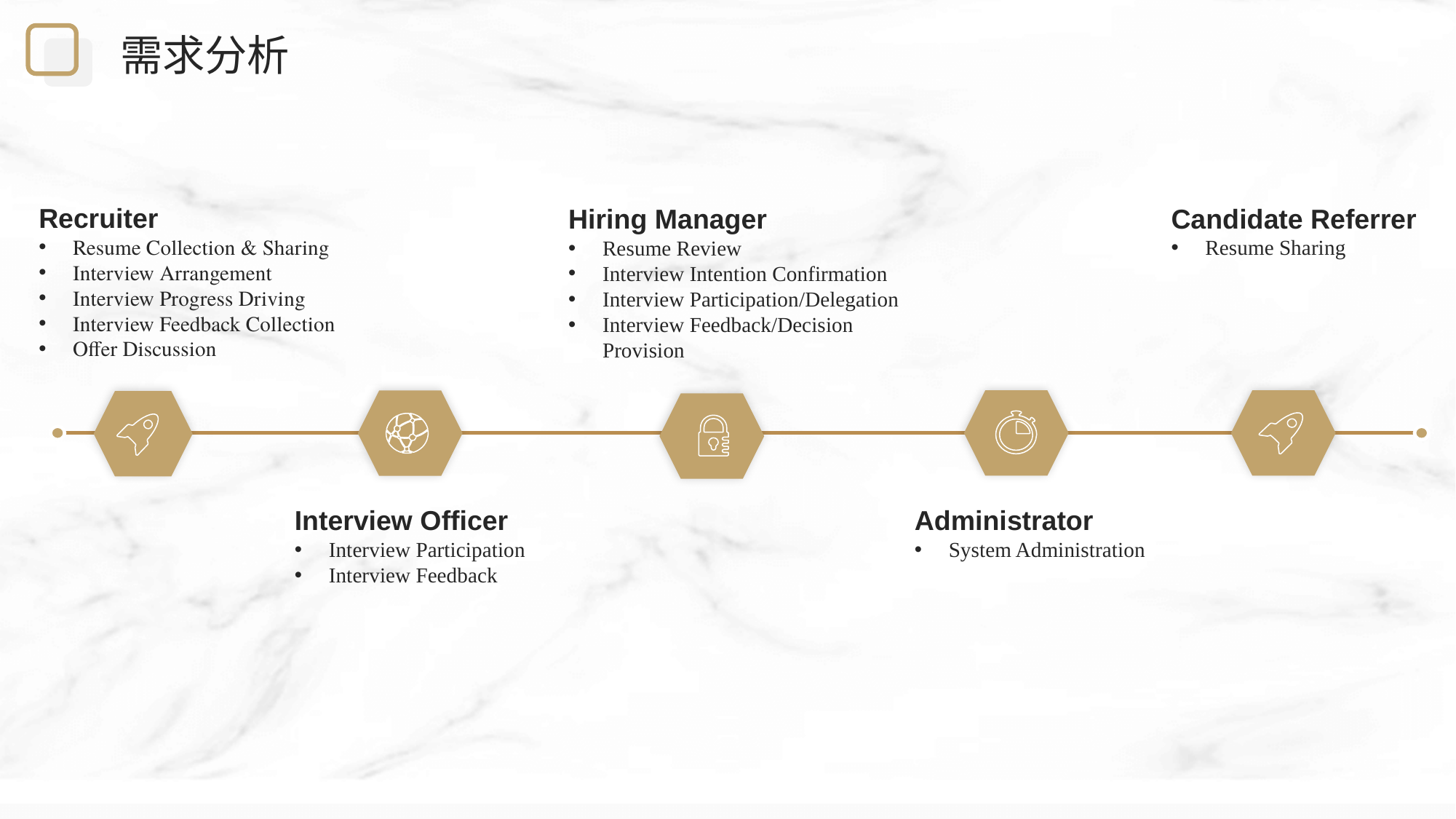

需求分析

Recruiter
Resume Collection & Sharing
Interview Arrangement
Interview Progress Driving
Interview Feedback Collection
Offer Discussion
Candidate Referrer
Resume Sharing
Hiring Manager
Resume Review
Interview Intention Confirmation
Interview Participation/Delegation
Interview Feedback/Decision Provision

Administrator
System Administration
Interview Officer
Interview Participation
Interview Feedback